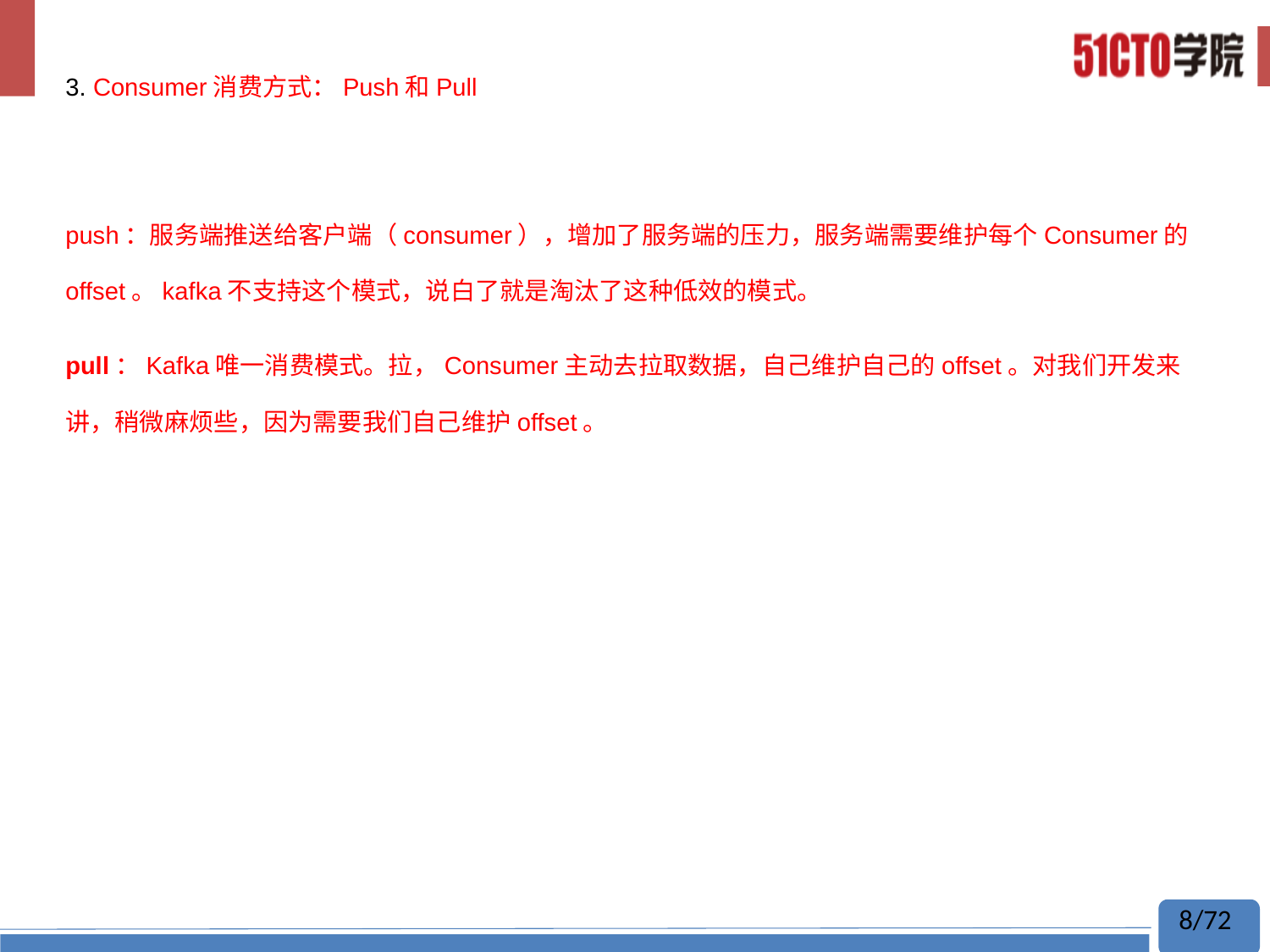

3. Consumer消费方式：Push和Pull

push：服务端推送给客户端（consumer），增加了服务端的压力，服务端需要维护每个Consumer的offset。kafka不支持这个模式，说白了就是淘汰了这种低效的模式。
pull：Kafka唯一消费模式。拉，Consumer主动去拉取数据，自己维护自己的offset。对我们开发来讲，稍微麻烦些，因为需要我们自己维护offset。